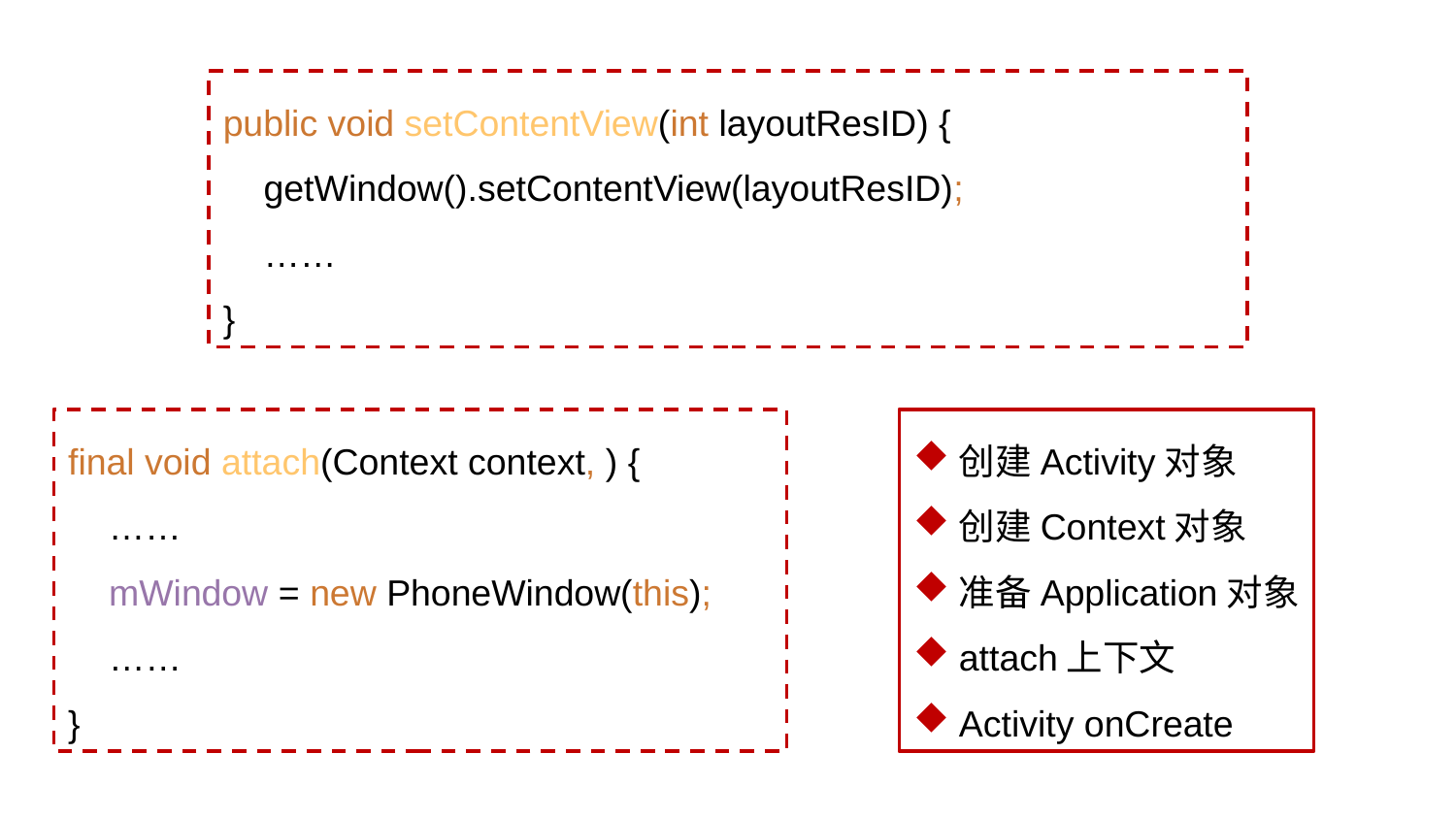

public void setContentView(int layoutResID) {
    getWindow().setContentView(layoutResID);
    ……
}
final void attach(Context context, ) {
    ……
    mWindow = new PhoneWindow(this);
    ……
}
创建Activity对象
创建Context对象
准备Application对象
attach上下文
Activity onCreate